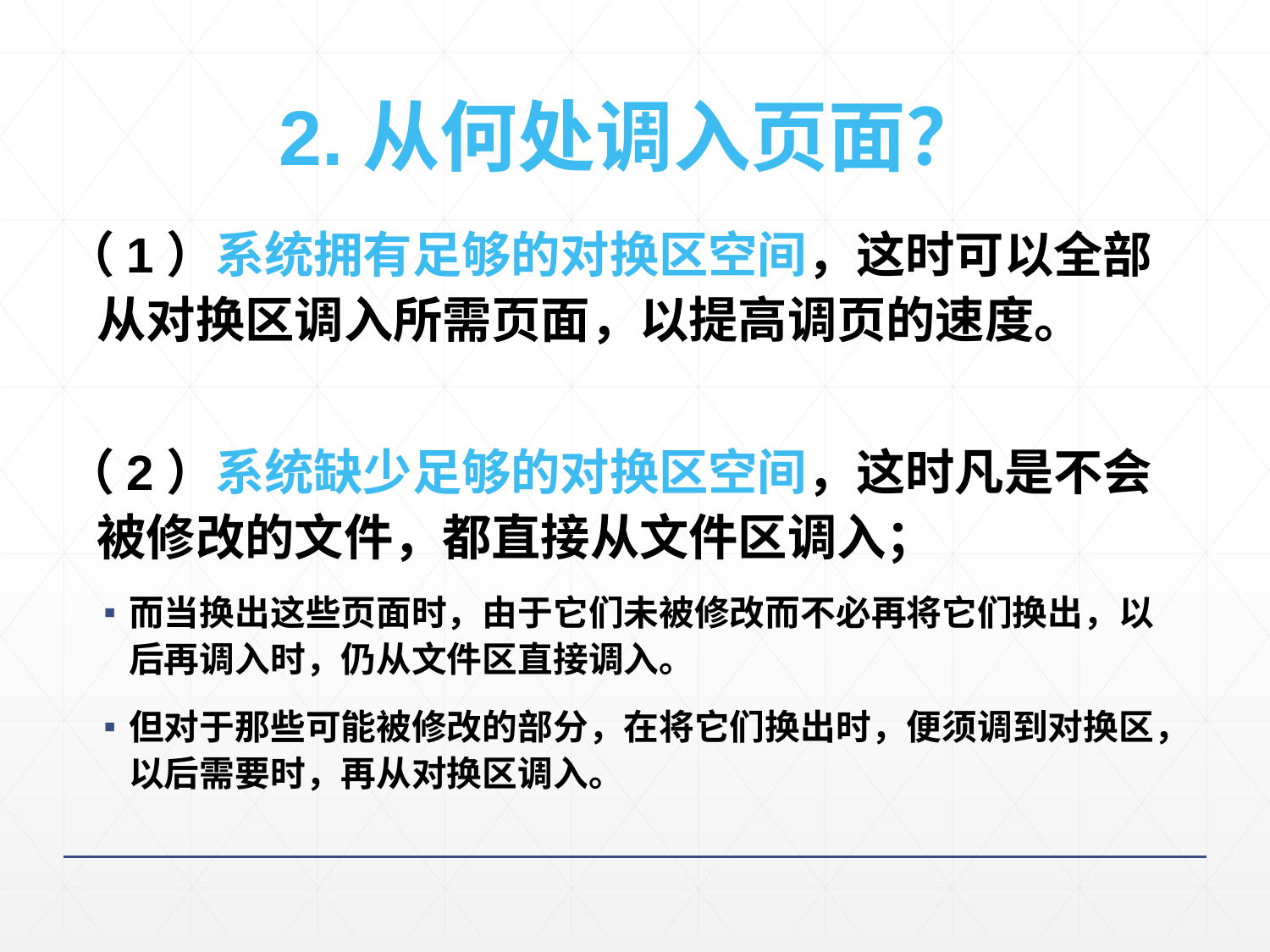

2.从何处调入页面？
# （1）系统拥有足够的对换区空间，这时可以全部从对换区调入所需页面，以提高调页的速度。

（2）系统缺少足够的对换区空间，这时凡是不会被修改的文件，都直接从文件区调入；
而当换出这些页面时，由于它们未被修改而不必再将它们换出，以后再调入时，仍从文件区直接调入。
但对于那些可能被修改的部分，在将它们换出时，便须调到对换区，以后需要时，再从对换区调入。